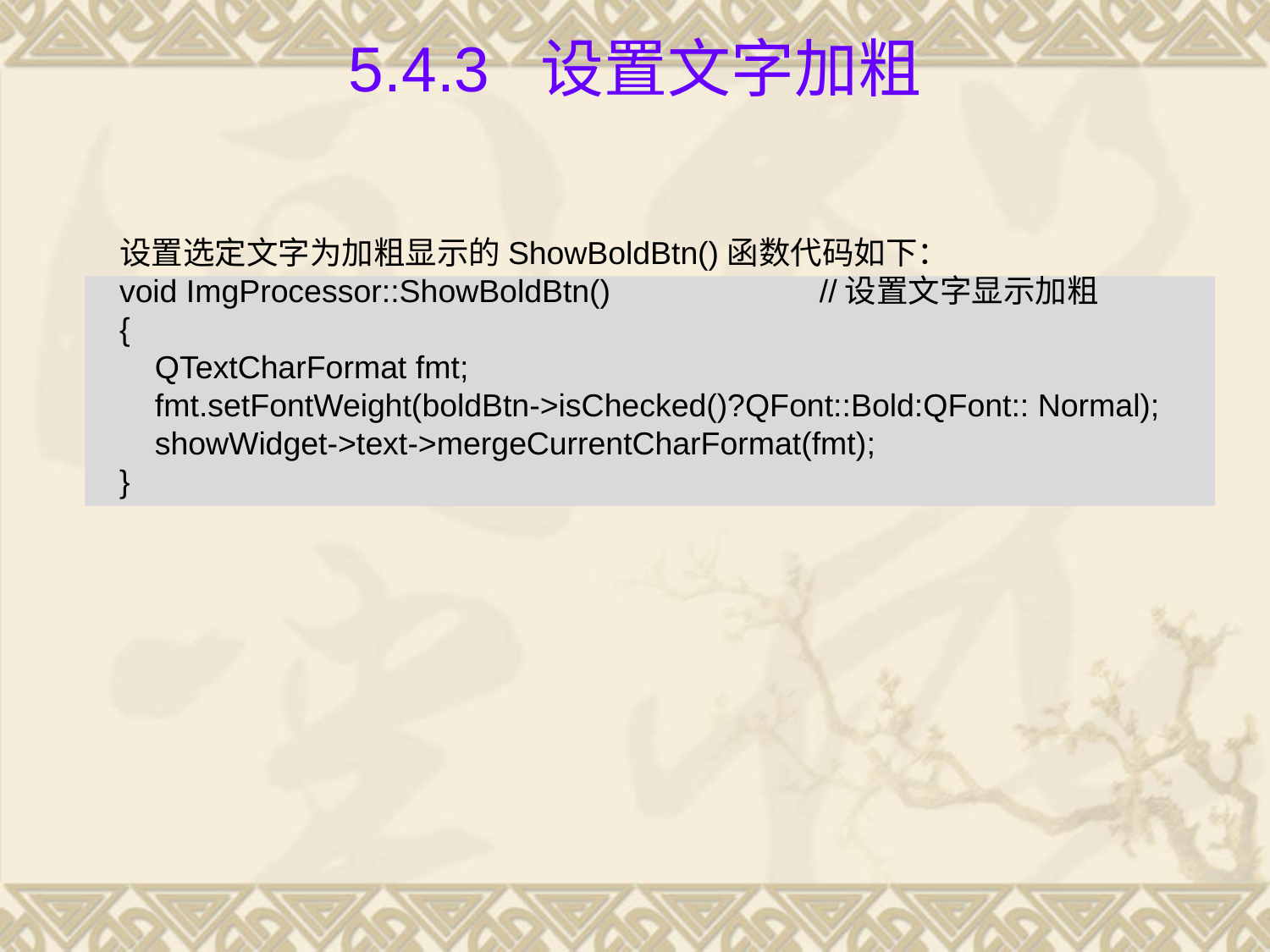

# 5.4.3  设置文字加粗
设置选定文字为加粗显示的ShowBoldBtn()函数代码如下：
void ImgProcessor::ShowBoldBtn() 		//设置文字显示加粗
{
    QTextCharFormat fmt;
    fmt.setFontWeight(boldBtn->isChecked()?QFont::Bold:QFont:: Normal);
    showWidget->text->mergeCurrentCharFormat(fmt);
}